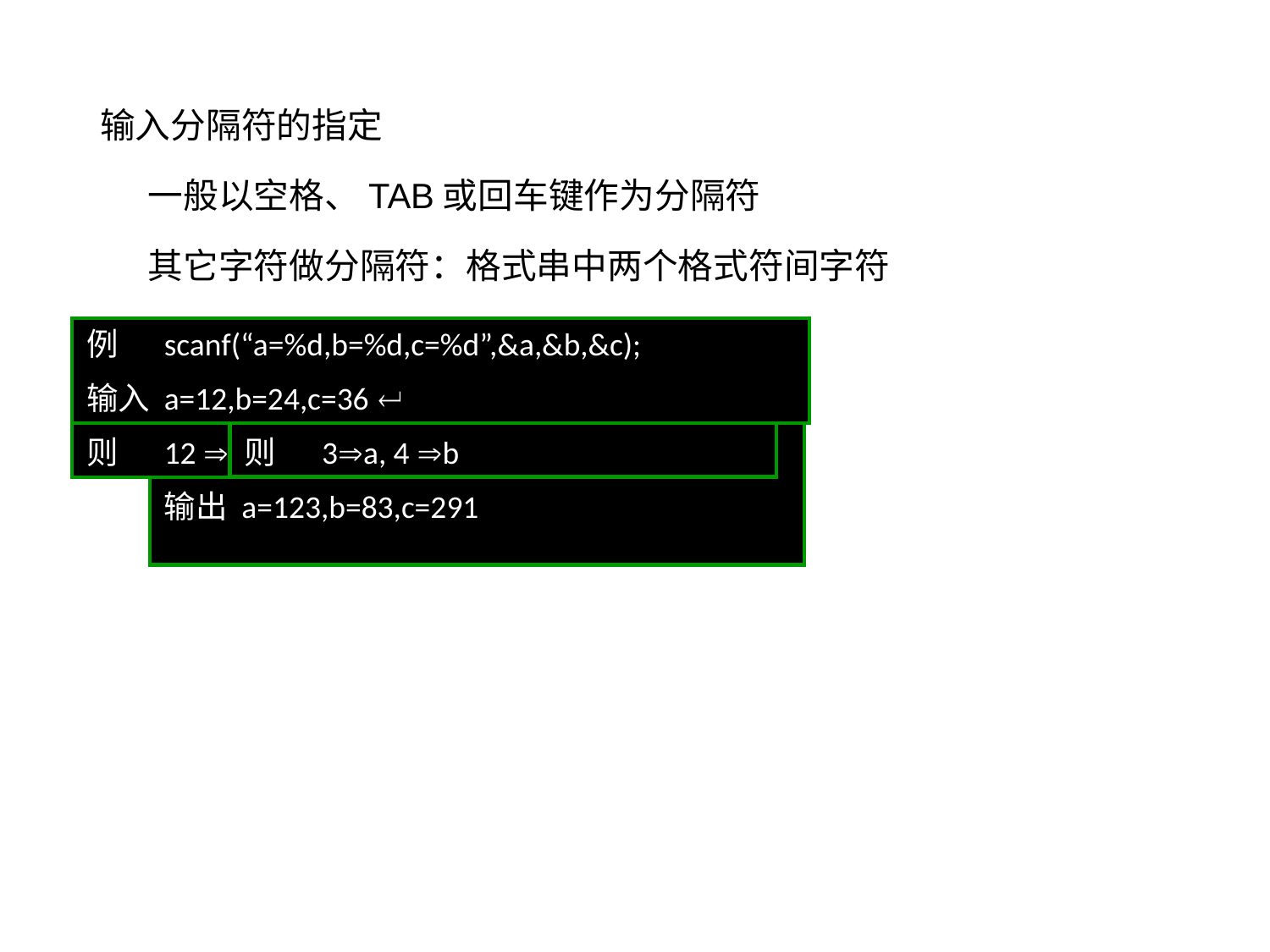

输入分隔符的指定
一般以空格、TAB或回车键作为分隔符
其它字符做分隔符：格式串中两个格式符间字符
例  	scanf(“a=%d,b=%d,c=%d”,&a,&b,&c);
输入 	a=12,b=24,c=36 ↵
例  	scanf(“%d,%d”,&a,&b)
输入	3,4  ↵
则	3⇒a, 4 ⇒b
例  	scanf(“%d%o%x”,&a,&b,&c);
      	printf(“a=%d,b=%d,c=%d\n”,a,b,c);
输入	123  123  123↵
输出 	a=123,b=83,c=291
例  	scanf(“%d:%d:%d”,&h,&m,&s);
输入	12:30:45↵
则	12 ⇒h, 30 ⇒m, 45 ⇒s